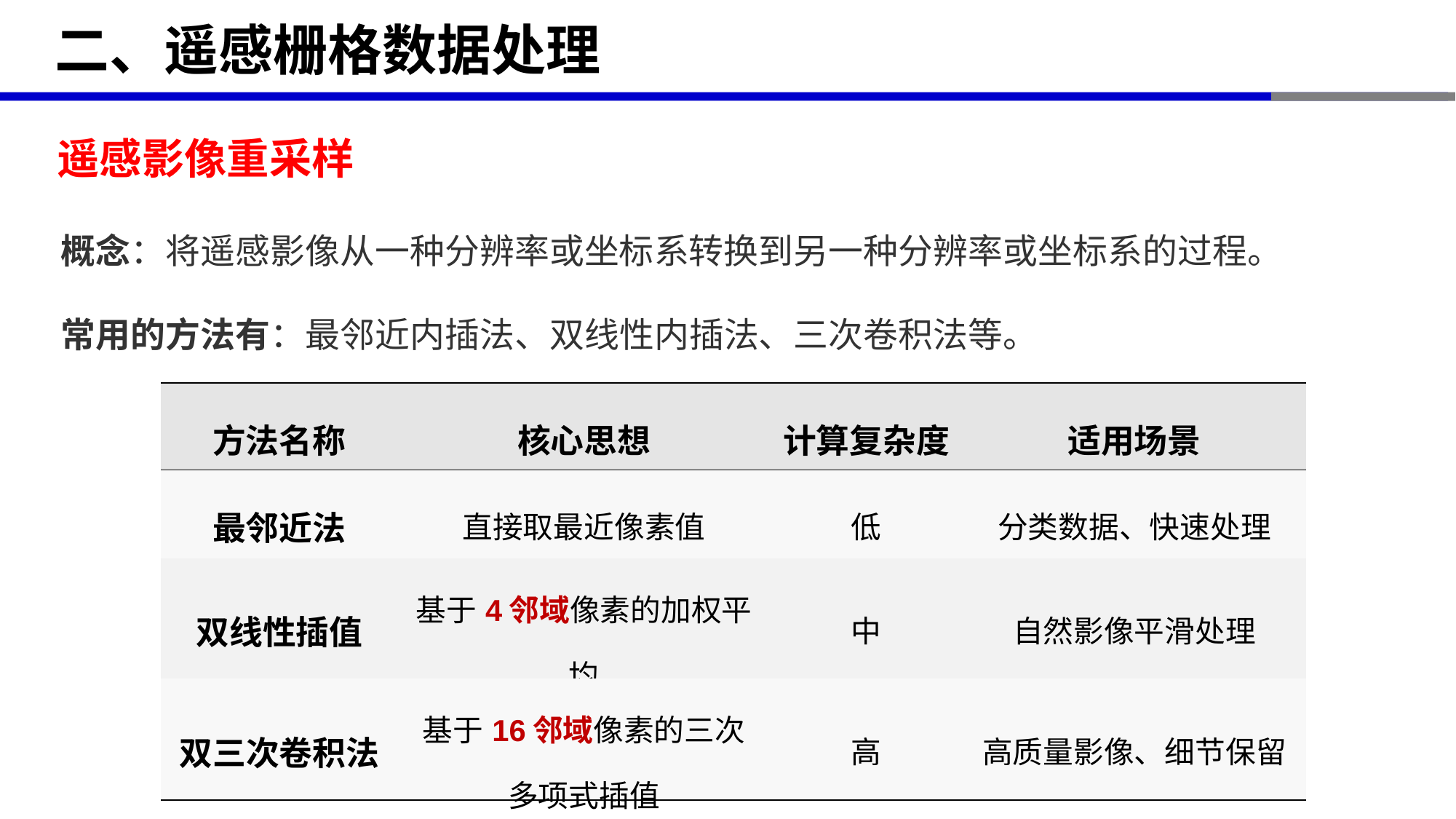

# 二、遥感栅格数据处理
遥感影像重采样
概念：将遥感影像从一种分辨率或坐标系转换到另一种分辨率或坐标系的过程。
常用的方法有：最邻近内插法、双线性内插法、三次卷积法等。
| 方法名称 | 核心思想 | 计算复杂度 | 适用场景 |
| --- | --- | --- | --- |
| 最邻近法 | 直接取最近像素值 | 低 | 分类数据、快速处理 |
| 双线性插值 | 基于4邻域像素的加权平均 | 中 | 自然影像平滑处理 |
| 双三次卷积法 | 基于16邻域像素的三次多项式插值 | 高 | 高质量影像、细节保留 |